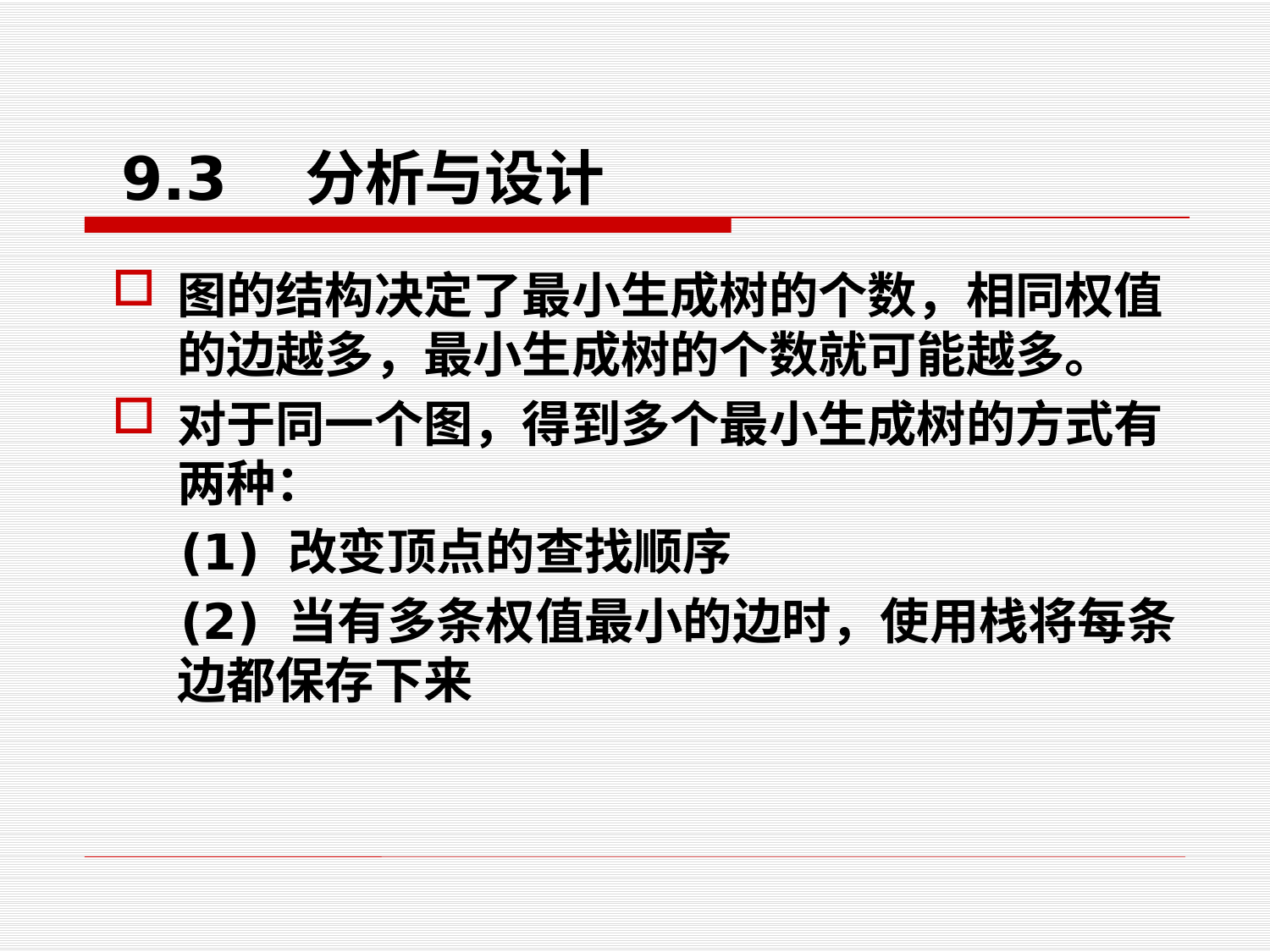

9.3   分析与设计
# 图的结构决定了最小生成树的个数，相同权值的边越多，最小生成树的个数就可能越多。
对于同一个图，得到多个最小生成树的方式有两种：
    (1) 改变顶点的查找顺序
    (2) 当有多条权值最小的边时，使用栈将每条边都保存下来